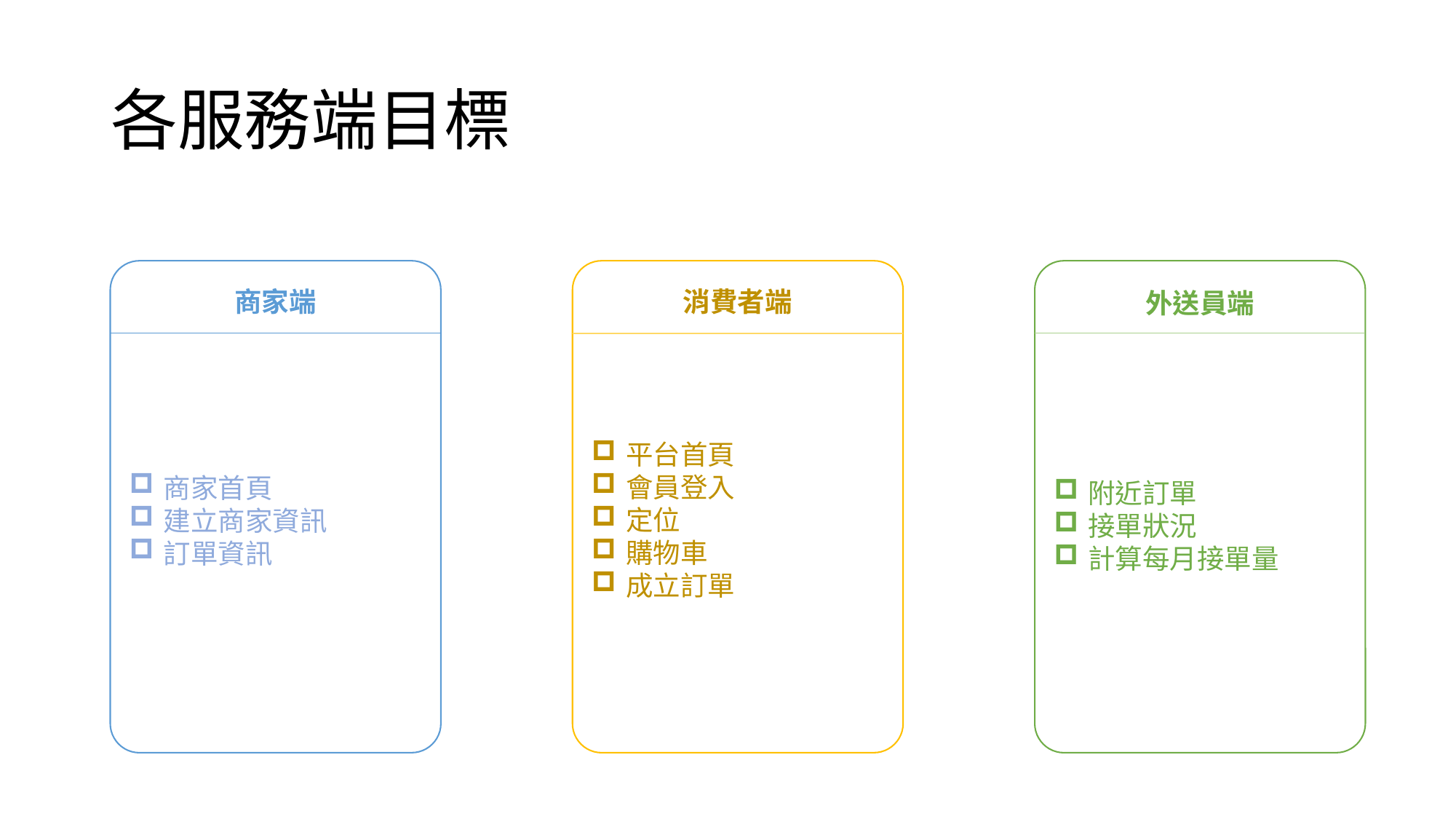

# 各服務端目標
附近訂單
接單狀況
計算每月接單量
外送員端
商家首頁
建立商家資訊
訂單資訊

商家端
平台首頁
會員登入
定位
購物車
成立訂單

消費者端